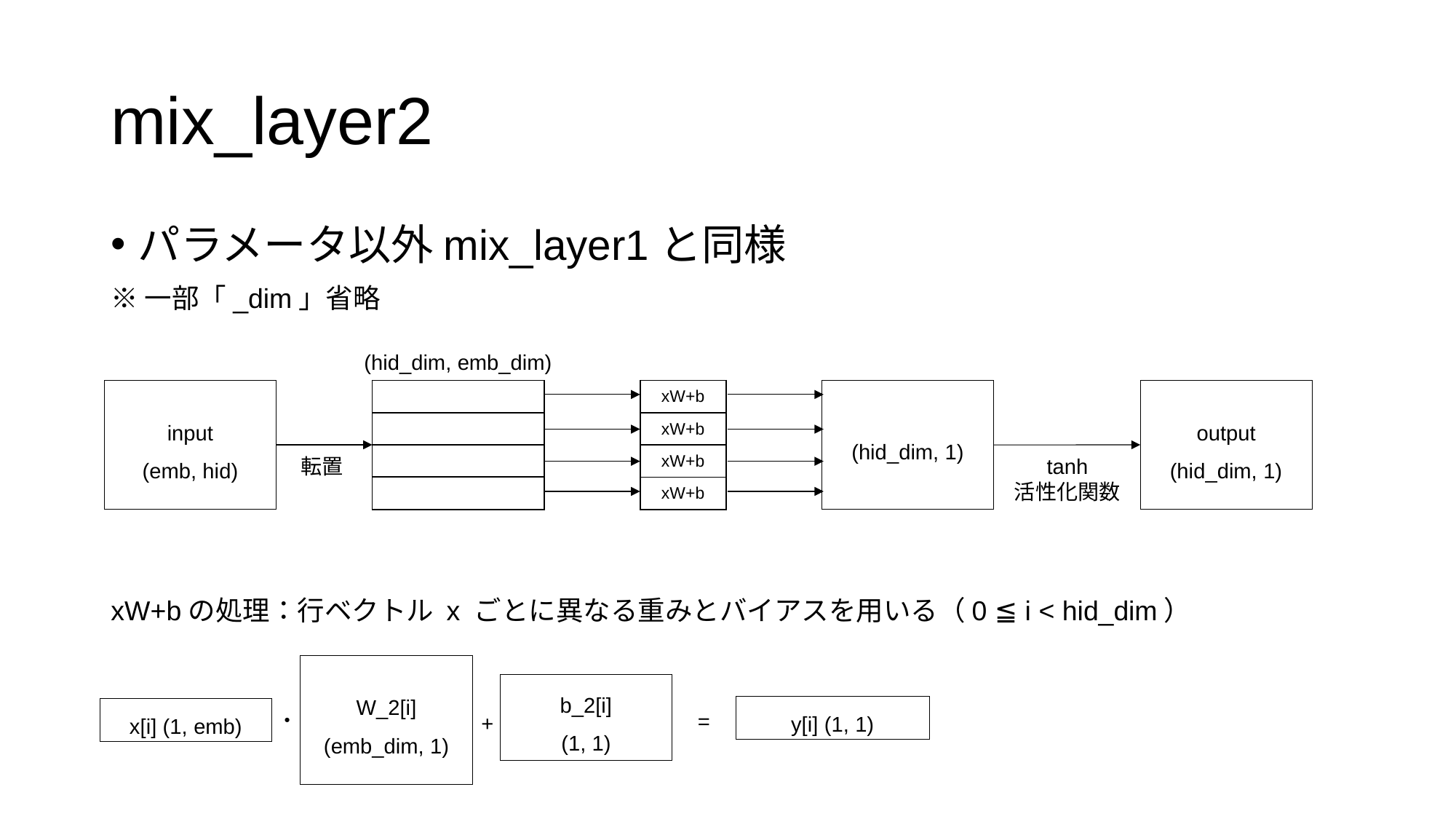

# mix_layer2
パラメータ以外mix_layer1と同様
※一部「_dim」省略

xW+bの処理：行ベクトル x ごとに異なる重みとバイアスを用いる（0 ≦ i < hid_dim）
(hid_dim, emb_dim)
input
(emb, hid)
|  |
| --- |
|  |
|  |
|  |
output
(hid_dim, 1)
| xW+b |
| --- |
| xW+b |
| xW+b |
| xW+b |
(hid_dim, 1)
転置
tanh
活性化関数
W_2[i]
(emb_dim, 1)
b_2[i]
(1, 1)
y[i] (1, 1)
x[i] (1, emb)
・
=
+